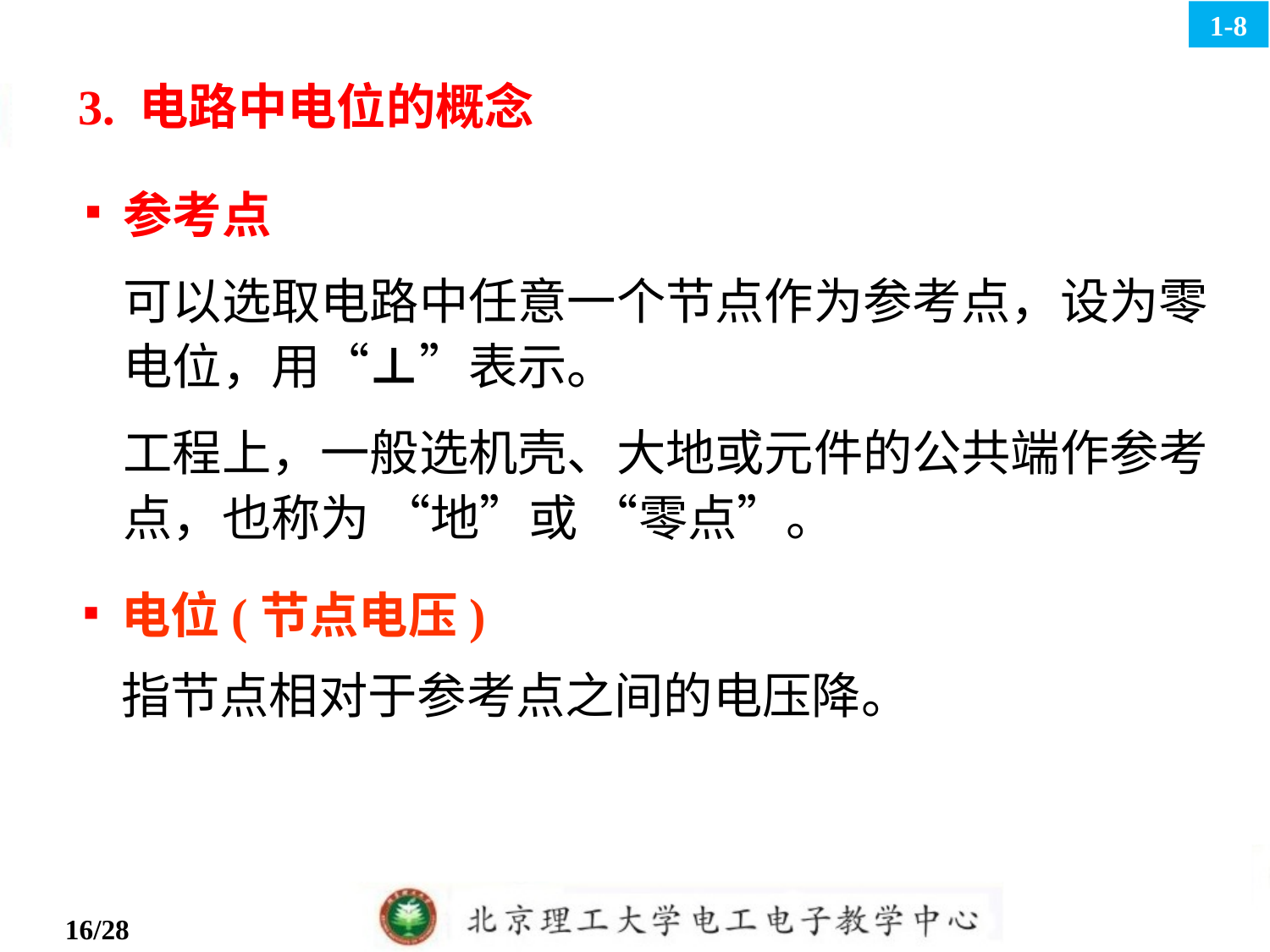

1-8
3. 电路中电位的概念
参考点
可以选取电路中任意一个节点作为参考点，设为零电位，用“⊥”表示。
工程上，一般选机壳、大地或元件的公共端作参考点，也称为 “地”或 “零点”。
■
电位(节点电压)
指节点相对于参考点之间的电压降。
■